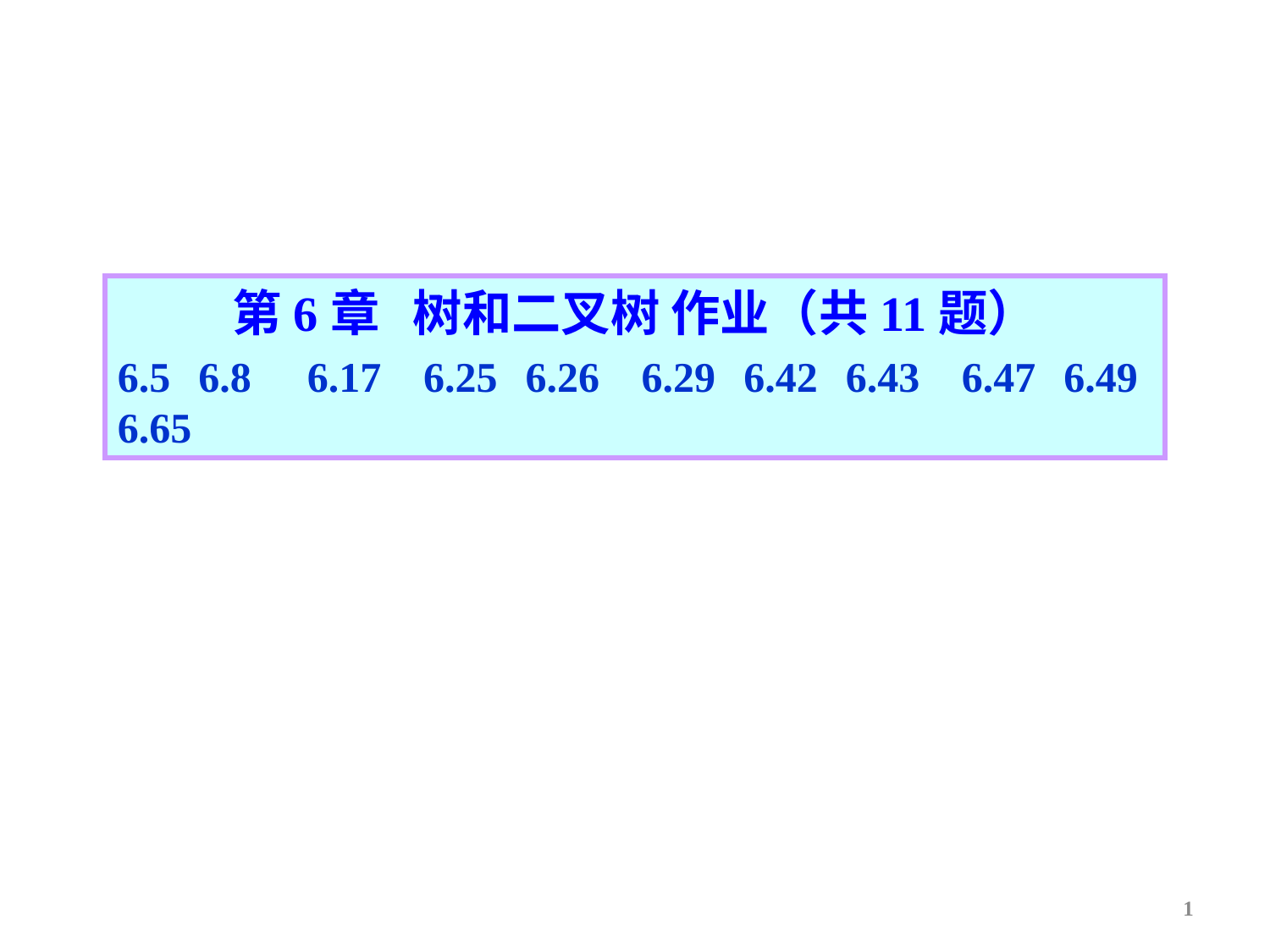

第6章   树和二叉树 作业（共11题）
6.5  6.8    6.17   6.25  6.26   6.29  6.42  6.43   6.47  6.49  6.65
1